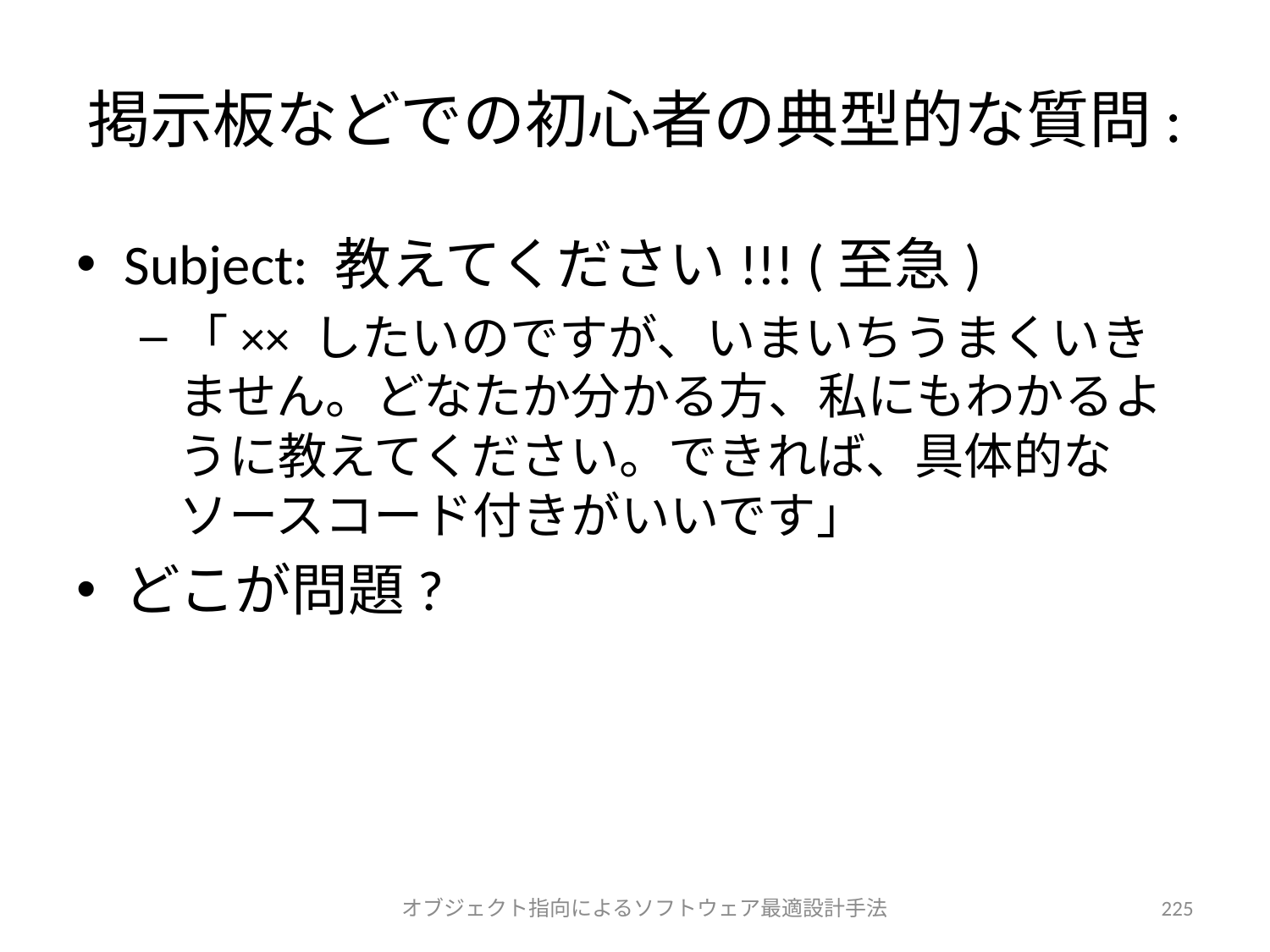

# 掲示板などでの初心者の典型的な質問:
Subject: 教えてください!!! (至急)
「×× したいのですが、いまいちうまくいきません。どなたか分かる方、私にもわかるように教えてください。できれば、具体的なソースコード付きがいいです」
どこが問題?

オブジェクト指向によるソフトウェア最適設計手法
225